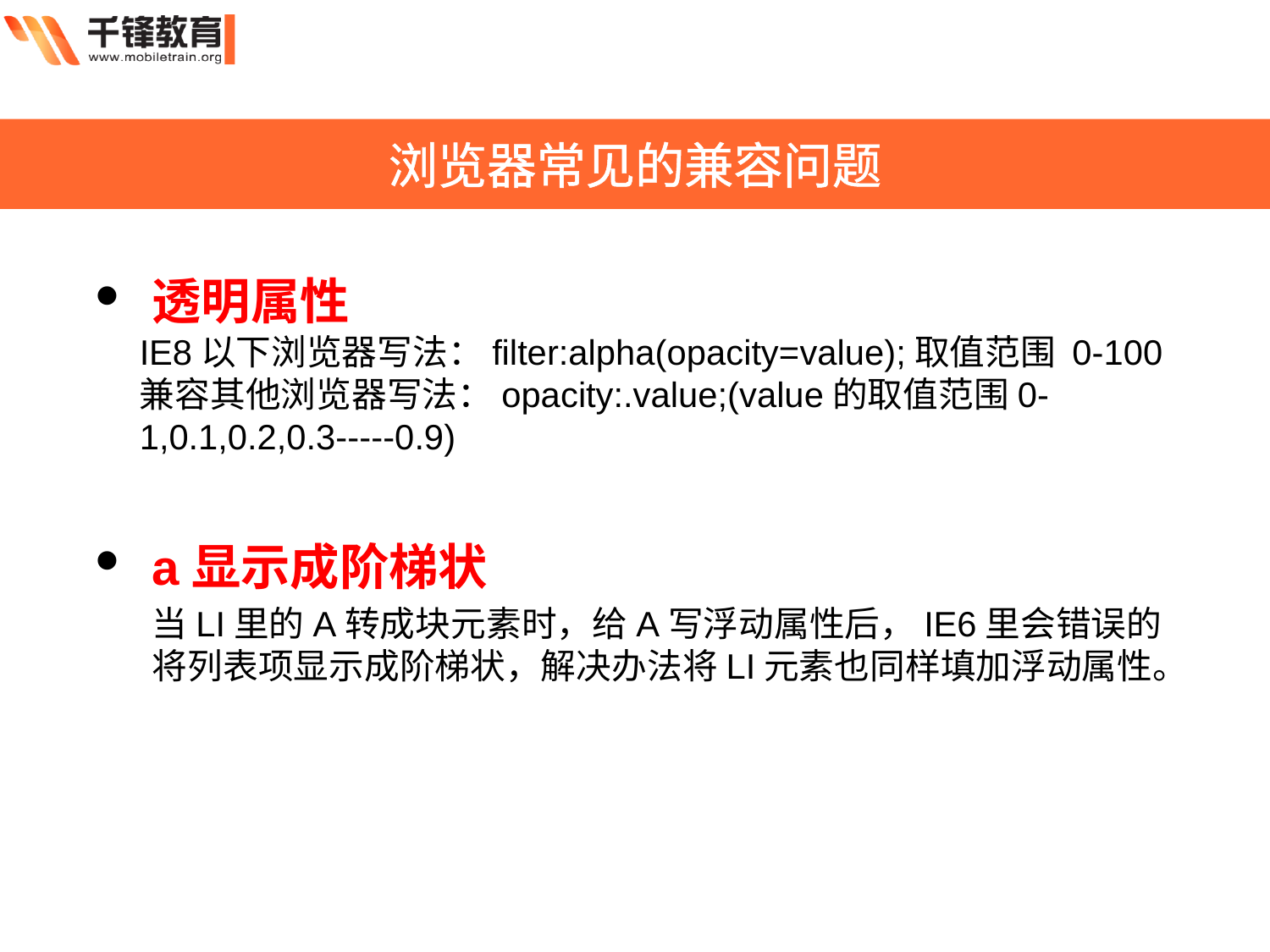

浏览器常见的兼容问题
透明属性
IE8以下浏览器写法：filter:alpha(opacity=value);取值范围 0-100
兼容其他浏览器写法：opacity:.value;(value的取值范围0-1,0.1,0.2,0.3-----0.9)

a显示成阶梯状
	当LI里的A转成块元素时，给A写浮动属性后，IE6里会错误的将列表项显示成阶梯状，解决办法将LI元素也同样填加浮动属性。